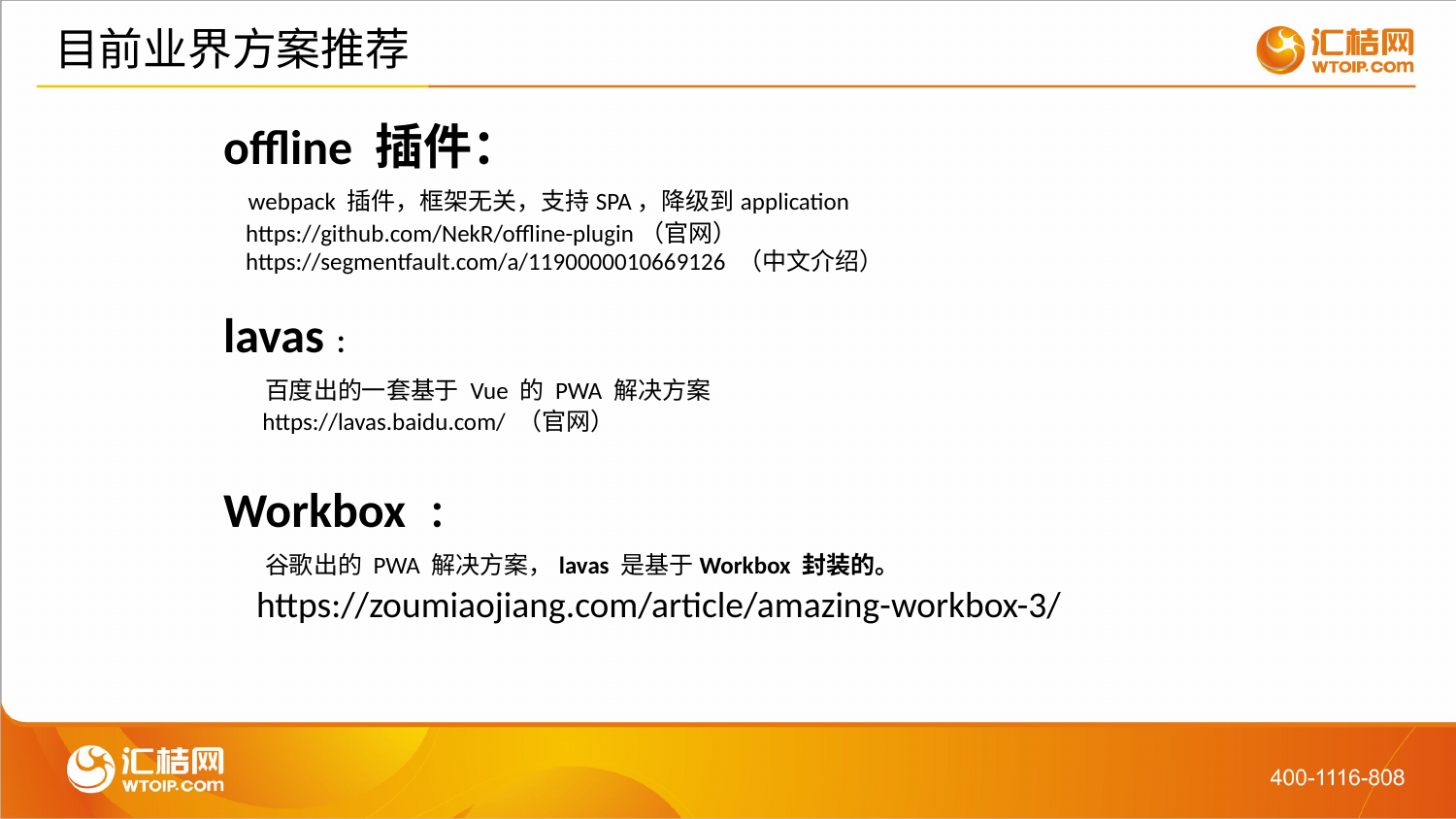

# 目前业界方案推荐
offline 插件：
   webpack 插件，框架无关，支持SPA，降级到application
    https://github.com/NekR/offline-plugin（官网）
    https://segmentfault.com/a/1190000010669126 （中文介绍）

lavas ：
    百度出的一套基于 Vue 的 PWA 解决方案
       https://lavas.baidu.com/ （官网）

Workbox ：
    谷歌出的 PWA 解决方案，lavas 是基于Workbox 封装的。
    https://zoumiaojiang.com/article/amazing-workbox-3/